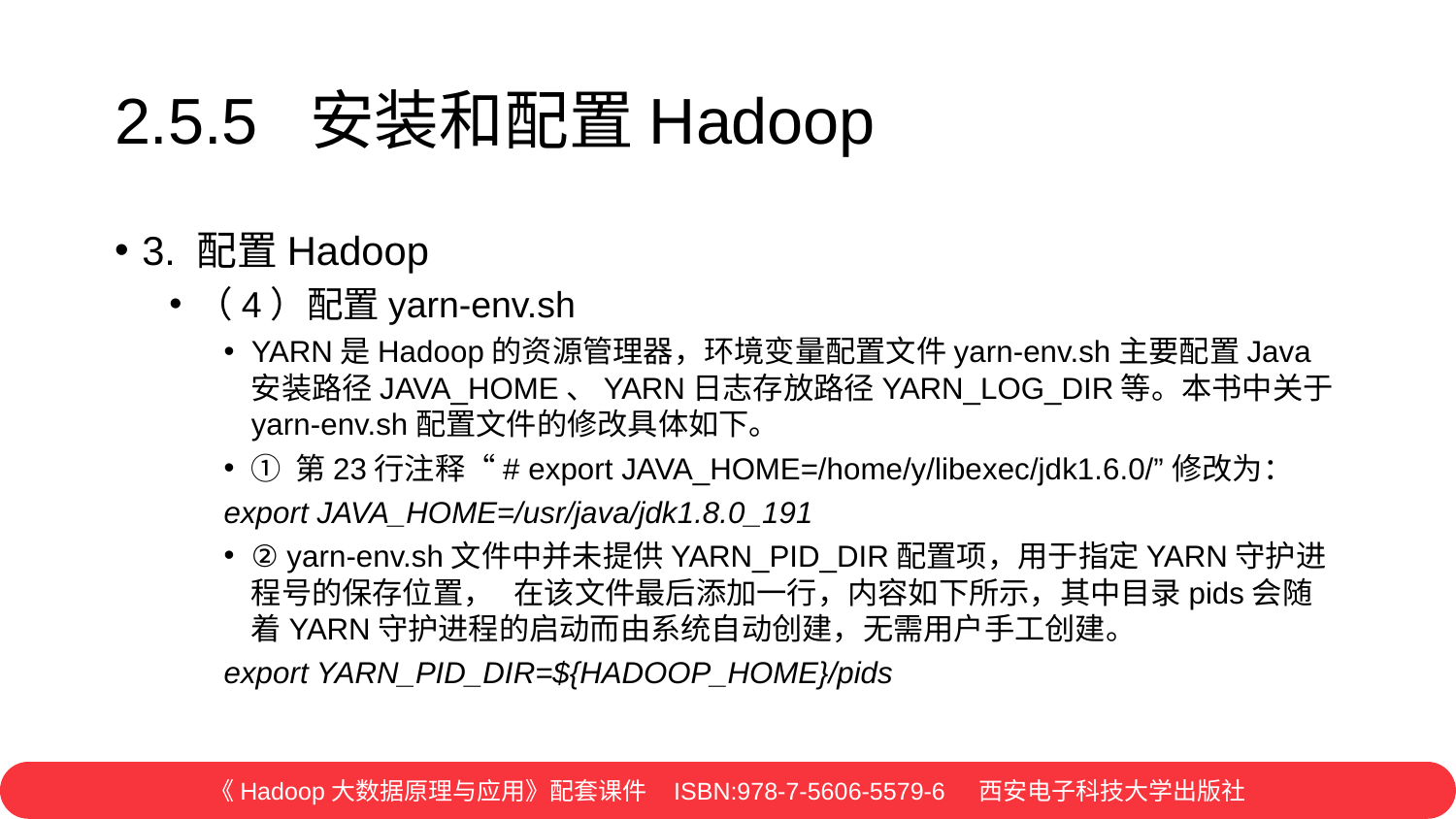

# 2.5.5  安装和配置Hadoop
3. 配置Hadoop
（4）配置yarn-env.sh
YARN是Hadoop的资源管理器，环境变量配置文件yarn-env.sh主要配置Java安装路径JAVA_HOME、YARN日志存放路径YARN_LOG_DIR等。本书中关于yarn-env.sh配置文件的修改具体如下。
① 第23行注释“# export JAVA_HOME=/home/y/libexec/jdk1.6.0/”修改为：
export JAVA_HOME=/usr/java/jdk1.8.0_191
② yarn-env.sh文件中并未提供YARN_PID_DIR配置项，用于指定YARN守护进程号的保存位置，   在该文件最后添加一行，内容如下所示，其中目录pids会随着YARN守护进程的启动而由系统自动创建，无需用户手工创建。
export YARN_PID_DIR=${HADOOP_HOME}/pids